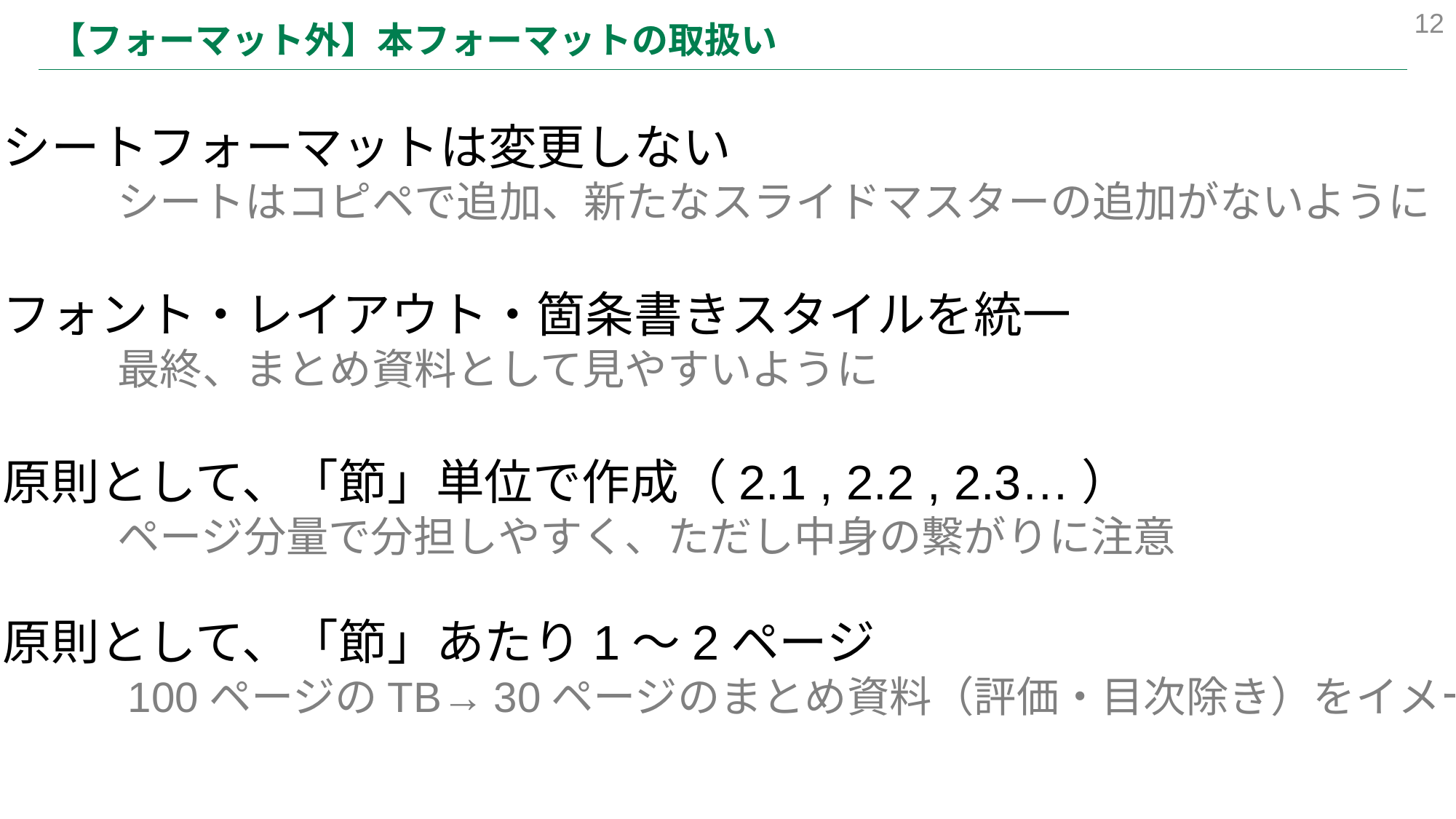

12
# 【フォーマット外】本フォーマットの取扱い
シートフォーマットは変更しない
　　　　シートはコピペで追加、新たなスライドマスターの追加がないように

フォント・レイアウト・箇条書きスタイルを統一
　　　　最終、まとめ資料として見やすいように

原則として、「節」単位で作成（2.1 , 2.2 , 2.3…）
　　　　ページ分量で分担しやすく、ただし中身の繋がりに注意

原則として、「節」あたり1～2ページ
　　　　100ページのTB→	30ページのまとめ資料（評価・目次除き）をイメージ